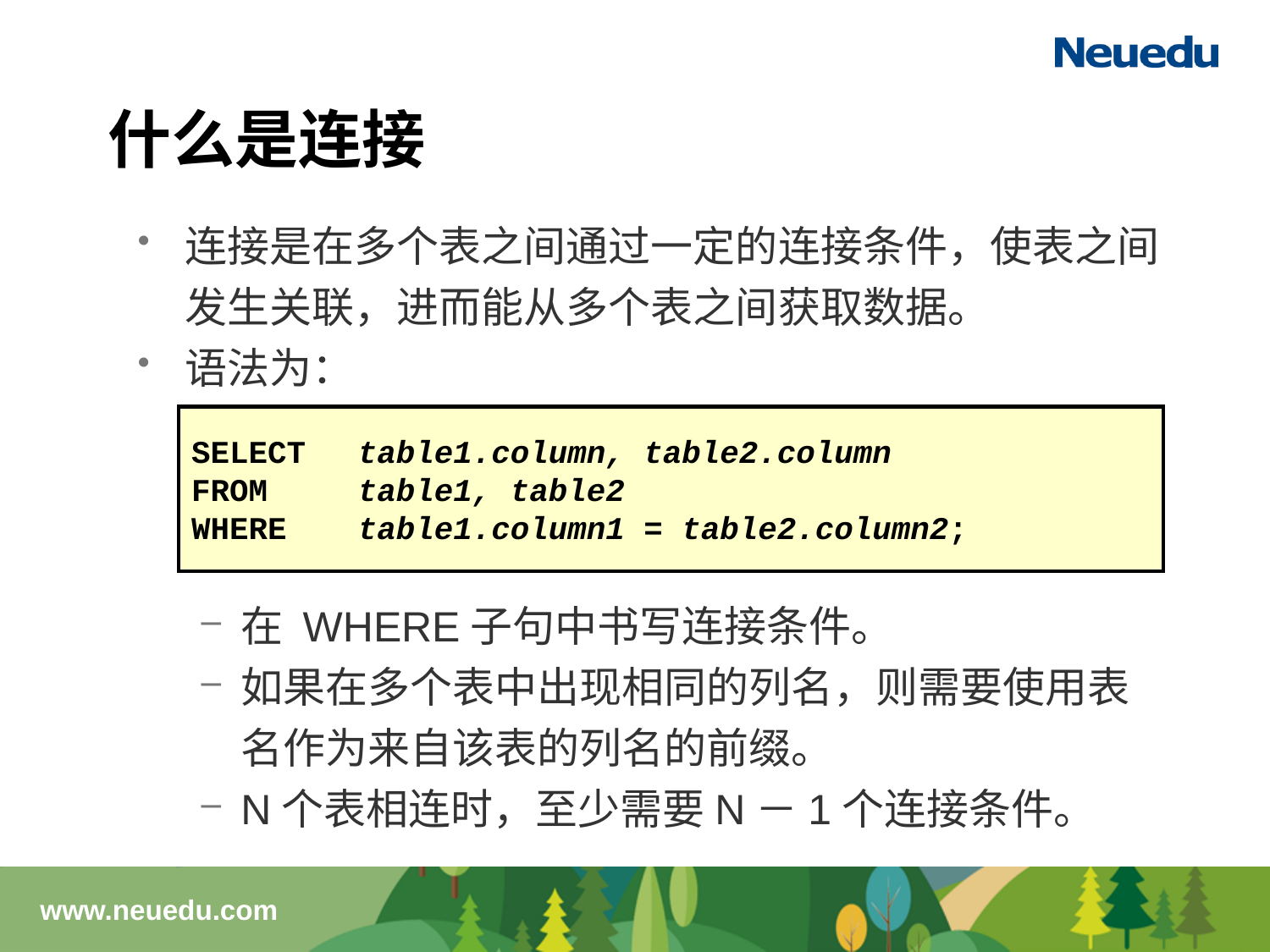

# 什么是连接
连接是在多个表之间通过一定的连接条件，使表之间发生关联，进而能从多个表之间获取数据。
语法为：

在 WHERE子句中书写连接条件。
如果在多个表中出现相同的列名，则需要使用表名作为来自该表的列名的前缀。
N个表相连时，至少需要N－1个连接条件。
SELECT	table1.column, table2.column
FROM	table1, table2
WHERE	table1.column1 = table2.column2;